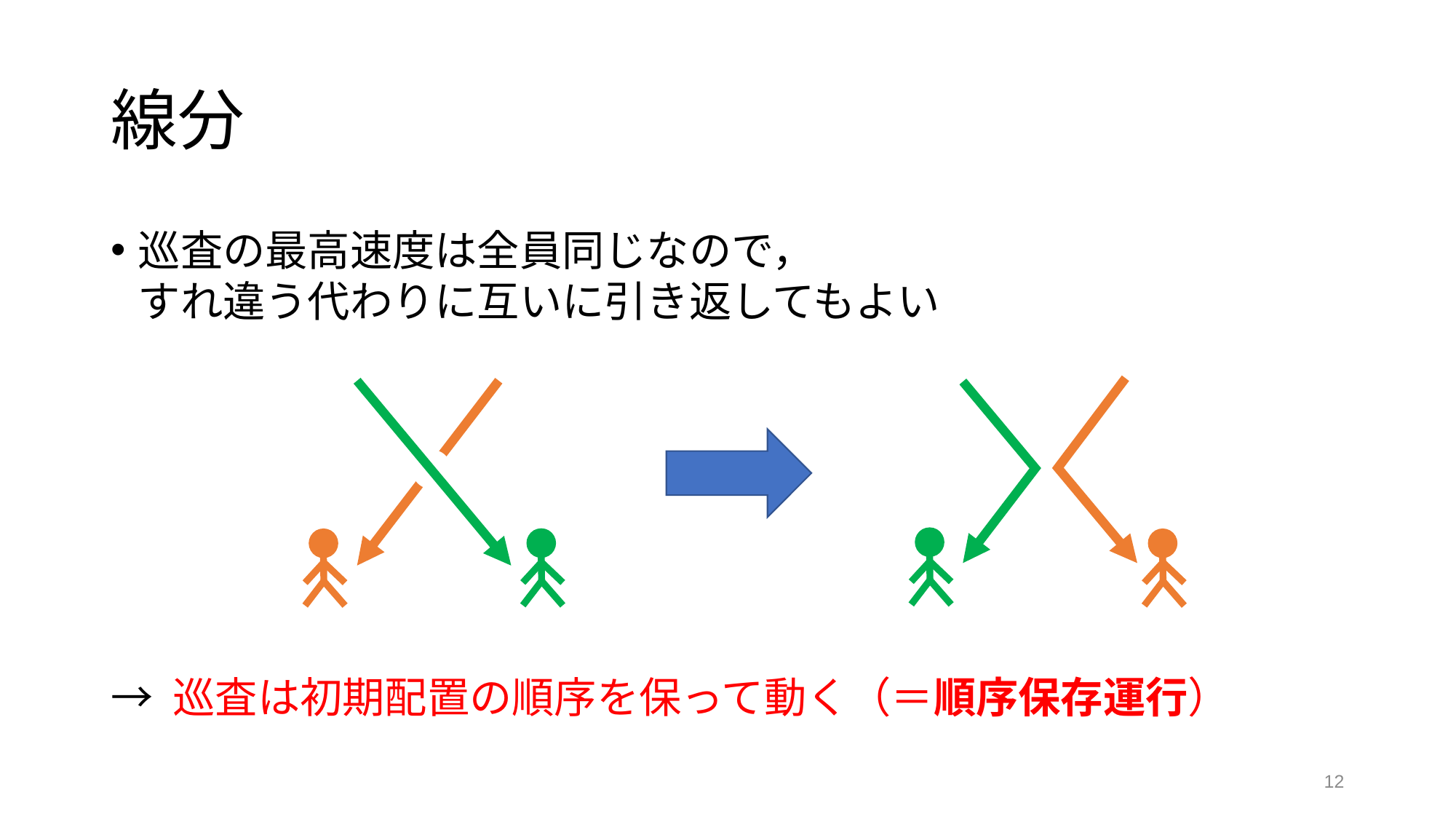

# 線分
巡査の最高速度は全員同じなので，
すれ違う代わりに互いに引き返してもよい

→ 巡査は初期配置の順序を保って動く（＝順序保存運行）

12